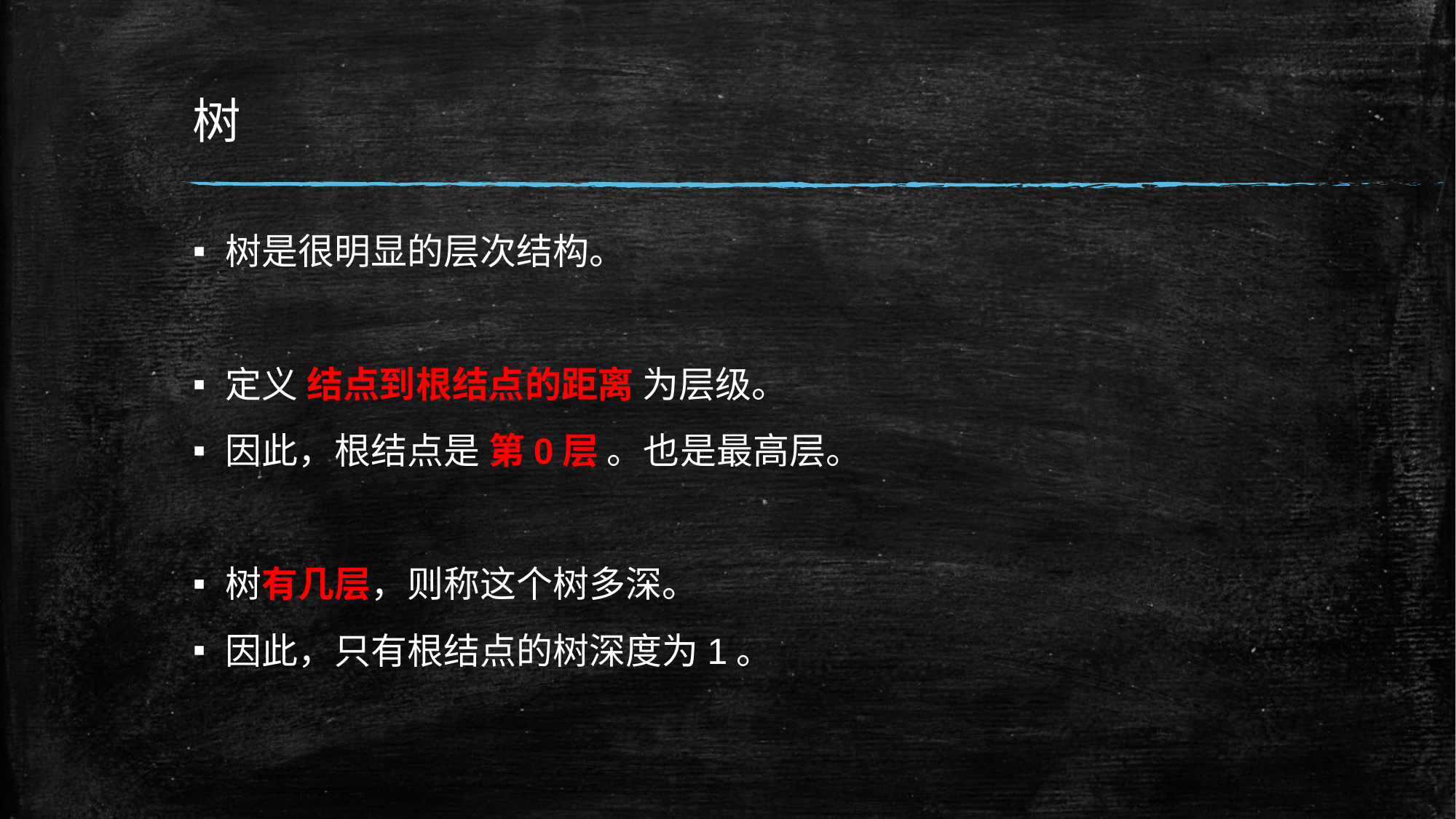

# 树
树是很明显的层次结构。

定义 结点到根结点的距离 为层级。
因此，根结点是 第0层 。也是最高层。

树有几层，则称这个树多深。
因此，只有根结点的树深度为1。